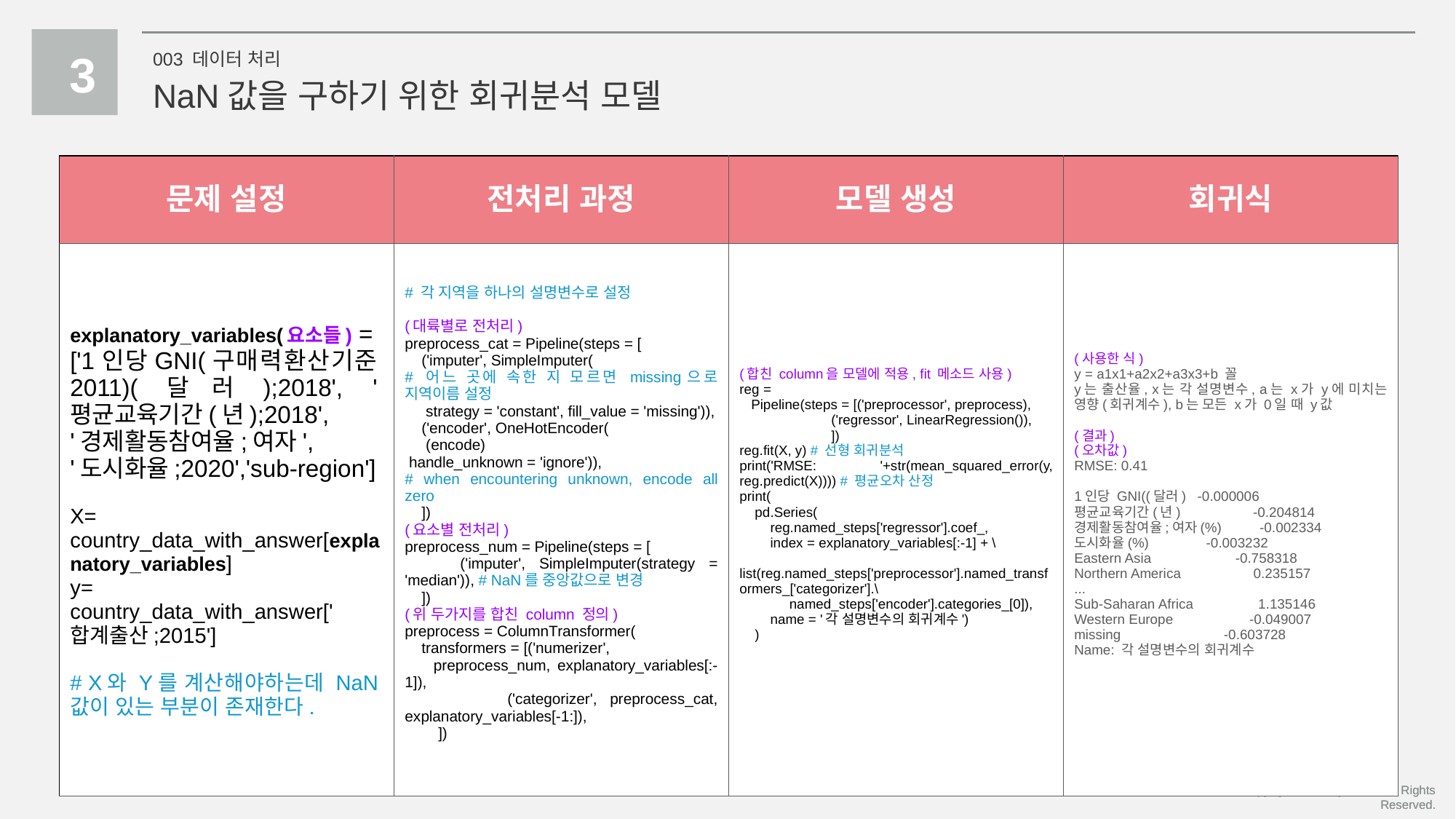

3
003 데이터 처리
NaN값을 구하기 위한 회귀분석 모델
| 문제 설정 | 전처리 과정 | 모델 생성 | 회귀식 |
| --- | --- | --- | --- |
| explanatory\_variables(요소들) = ['1인당GNI(구매력환산기준2011)(달러);2018', '평균교육기간(년);2018', '경제활동참여율;여자', '도시화율;2020','sub-region'] X= country\_data\_with\_answer[explanatory\_variables] y= country\_data\_with\_answer['합계출산;2015'] # X와 Y를 계산해야하는데 NaN값이 있는 부분이 존재한다. | # 각 지역을 하나의 설명변수로 설정 (대륙별로 전처리) preprocess\_cat = Pipeline(steps = [ ('imputer', SimpleImputer( # 어느 곳에 속한 지 모르면 missing으로 지역이름 설정 strategy = 'constant', fill\_value = 'missing')), ('encoder', OneHotEncoder( (encode) handle\_unknown = 'ignore')), # when encountering unknown, encode all zero ]) (요소별 전처리) preprocess\_num = Pipeline(steps = [ ('imputer', SimpleImputer(strategy = 'median')), # NaN를 중앙값으로 변경 ]) (위 두가지를 합친 column 정의) preprocess = ColumnTransformer( transformers = [('numerizer', preprocess\_num, explanatory\_variables[:-1]), ('categorizer', preprocess\_cat, explanatory\_variables[-1:]), ]) | (합친 column을 모델에 적용, fit 메소드 사용) reg = Pipeline(steps = [('preprocessor', preprocess), ('regressor', LinearRegression()), ]) reg.fit(X, y) # 선형 회귀분석 print('RMSE: '+str(mean\_squared\_error(y, reg.predict(X)))) # 평균오차 산정 print( pd.Series( reg.named\_steps['regressor'].coef\_, index = explanatory\_variables[:-1] + \ list(reg.named\_steps['preprocessor'].named\_transformers\_['categorizer'].\ named\_steps['encoder'].categories\_[0]), name = '각 설명변수의 회귀계수') ) | (사용한 식) y = a1x1+a2x2+a3x3+b 꼴 y는 출산율, x는 각 설명변수, a는 x가 y에 미치는 영향(회귀계수), b는 모든 x가 0일 때 y값 (결과) (오차값) RMSE: 0.41 1인당 GNI((달러) -0.000006 평균교육기간(년) -0.204814 경제활동참여율;여자(%) -0.002334 도시화율(%) -0.003232 Eastern Asia -0.758318 Northern America 0.235157 ... Sub-Saharan Africa 1.135146 Western Europe -0.049007 missing -0.603728 Name: 각 설명변수의 회귀계수 |
Copyrightⓒ. Saebyeol Yu. All Rights Reserved.